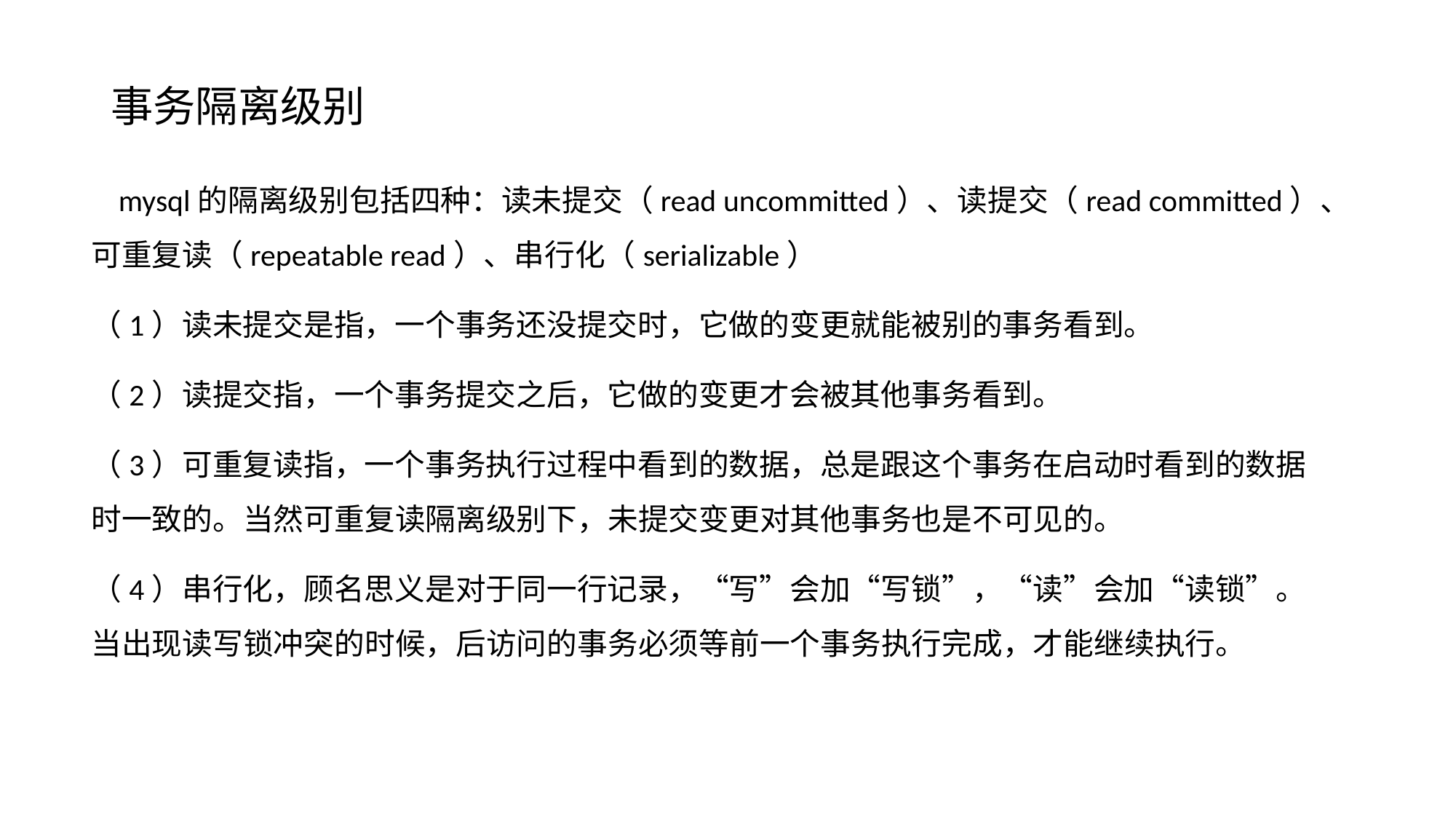

# 事务隔离级别
     mysql的隔离级别包括四种：读未提交（read uncommitted）、读提交（read committed）、可重复读（repeatable read）、串行化（serializable）
（1）读未提交是指，一个事务还没提交时，它做的变更就能被别的事务看到。
（2）读提交指，一个事务提交之后，它做的变更才会被其他事务看到。
（3）可重复读指，一个事务执行过程中看到的数据，总是跟这个事务在启动时看到的数据时一致的。当然可重复读隔离级别下，未提交变更对其他事务也是不可见的。
（4）串行化，顾名思义是对于同一行记录，“写”会加“写锁”，“读”会加“读锁”。当出现读写锁冲突的时候，后访问的事务必须等前一个事务执行完成，才能继续执行。